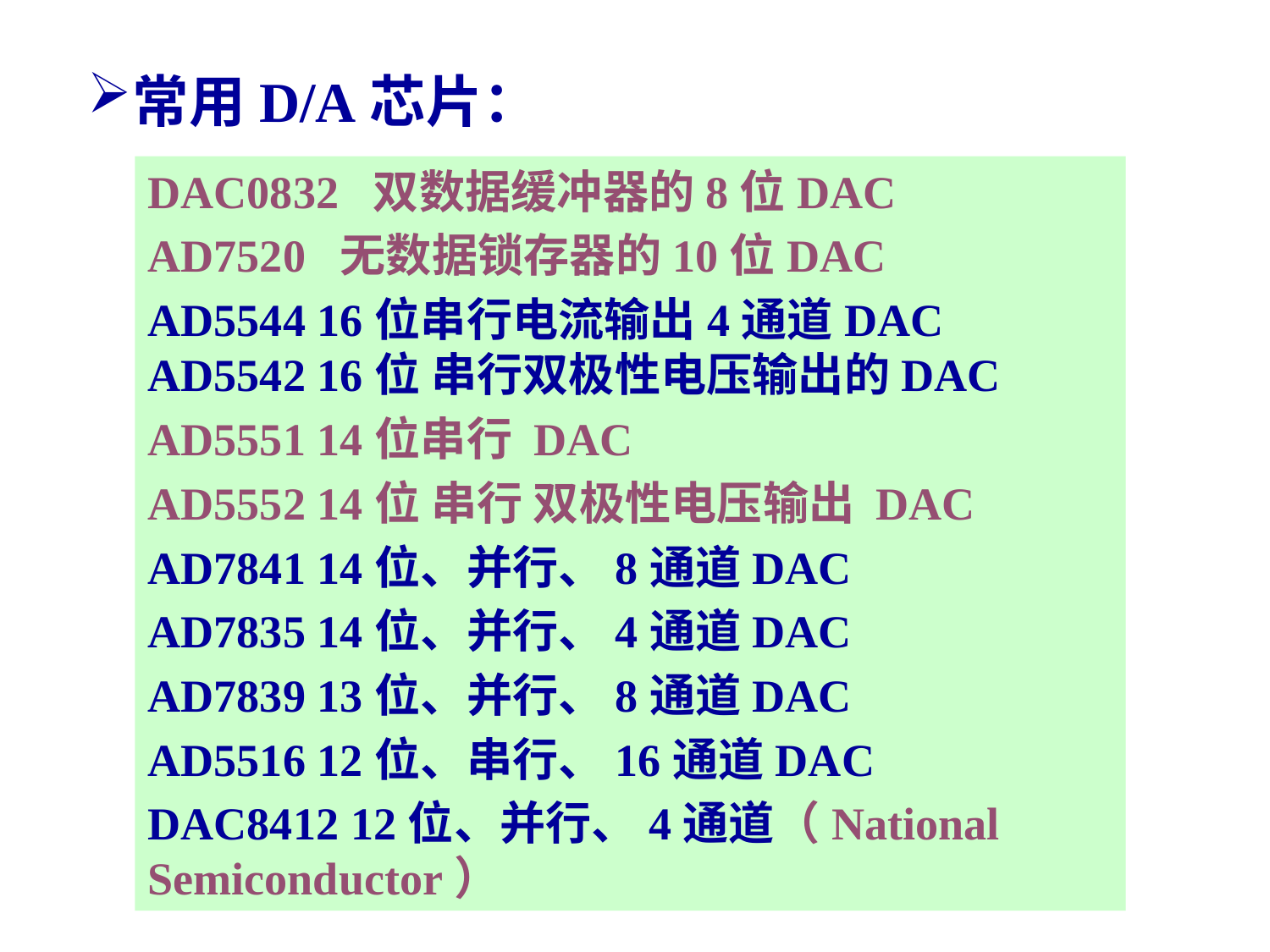

常用D/A芯片：
DAC0832  双数据缓冲器的8位DAC
AD7520  无数据锁存器的10位DAC
AD5544 16位串行电流输出4通道DAC
AD5542 16位 串行双极性电压输出的DAC
AD5551 14位串行 DAC
AD5552 14位 串行 双极性电压输出 DAC
AD7841 14位、并行、8通道DAC
AD7835 14位、并行、4通道DAC
AD7839 13位、并行、8通道DAC
AD5516 12位、串行、16通道DAC
DAC8412 12位、并行、4通道（National Semiconductor）